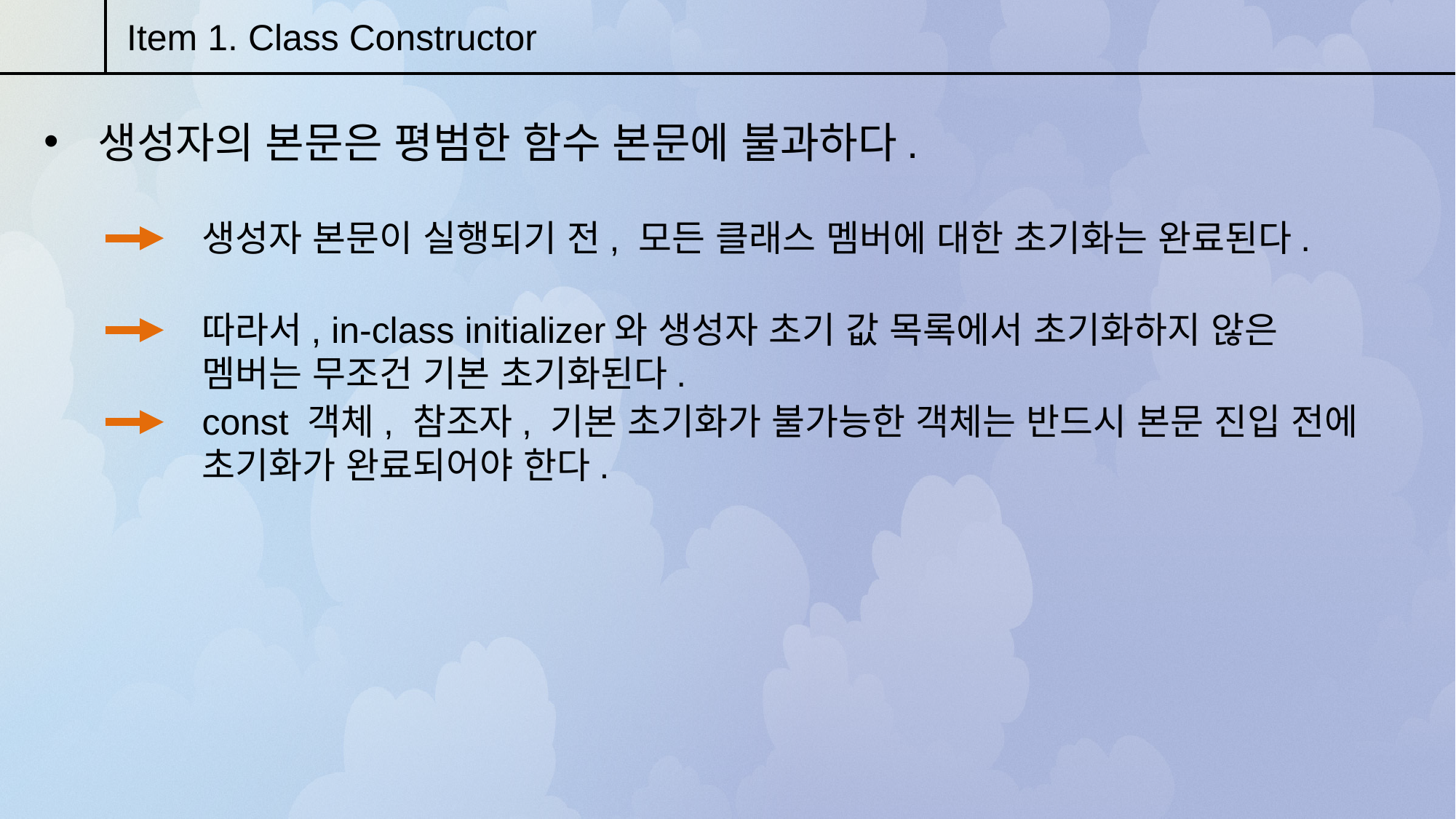

Item 1. Class Constructor
 생성자의 본문은 평범한 함수 본문에 불과하다.
생성자 본문이 실행되기 전, 모든 클래스 멤버에 대한 초기화는 완료된다.
따라서, in-class initializer와 생성자 초기 값 목록에서 초기화하지 않은 멤버는 무조건 기본 초기화된다.
const 객체, 참조자, 기본 초기화가 불가능한 객체는 반드시 본문 진입 전에 초기화가 완료되어야 한다.